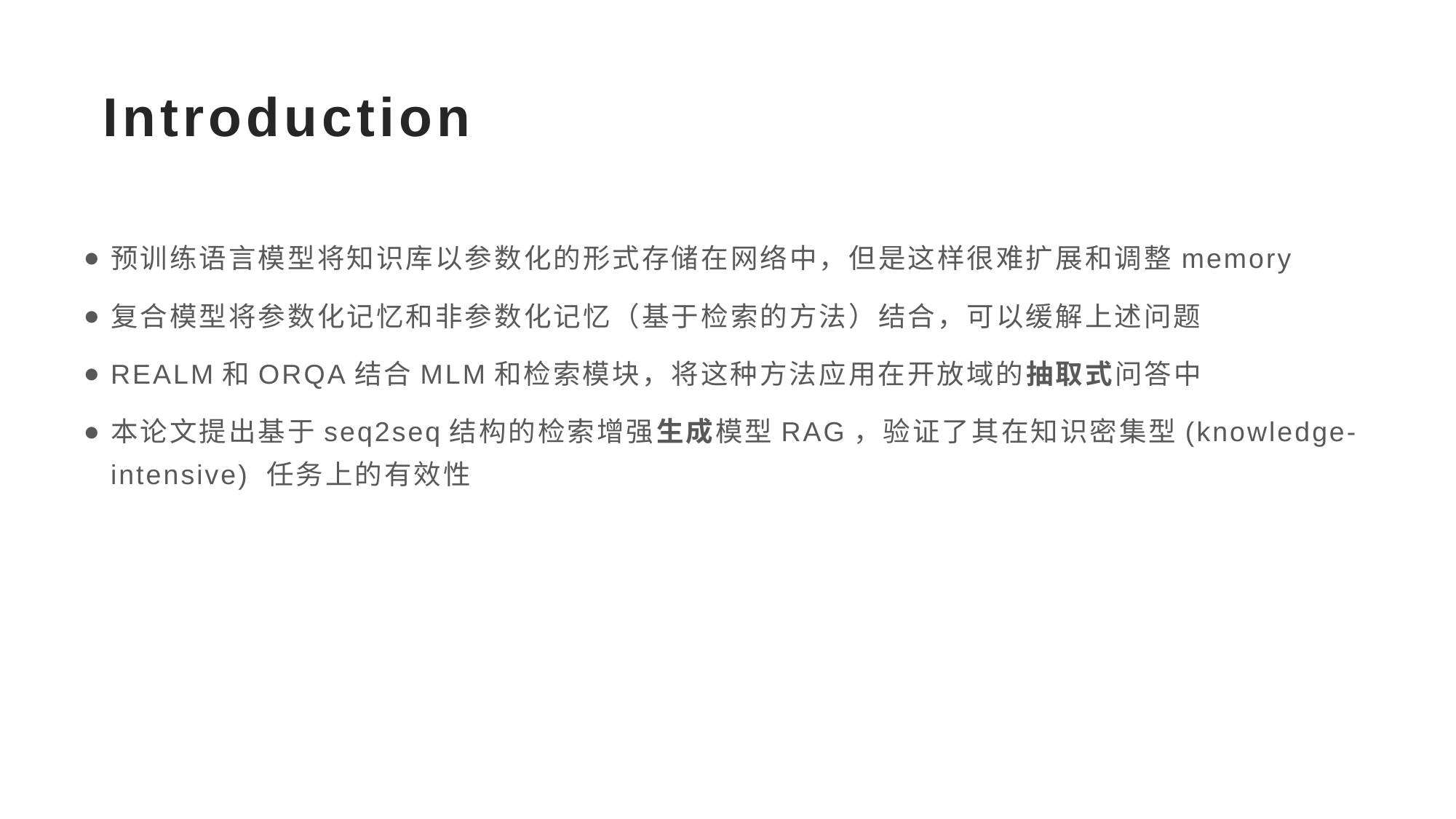

# Introduction

预训练语言模型将知识库以参数化的形式存储在网络中，但是这样很难扩展和调整memory
复合模型将参数化记忆和非参数化记忆（基于检索的方法）结合，可以缓解上述问题
REALM和ORQA结合MLM和检索模块，将这种方法应用在开放域的抽取式问答中
本论文提出基于seq2seq结构的检索增强生成模型RAG，验证了其在知识密集型(knowledge-intensive) 任务上的有效性